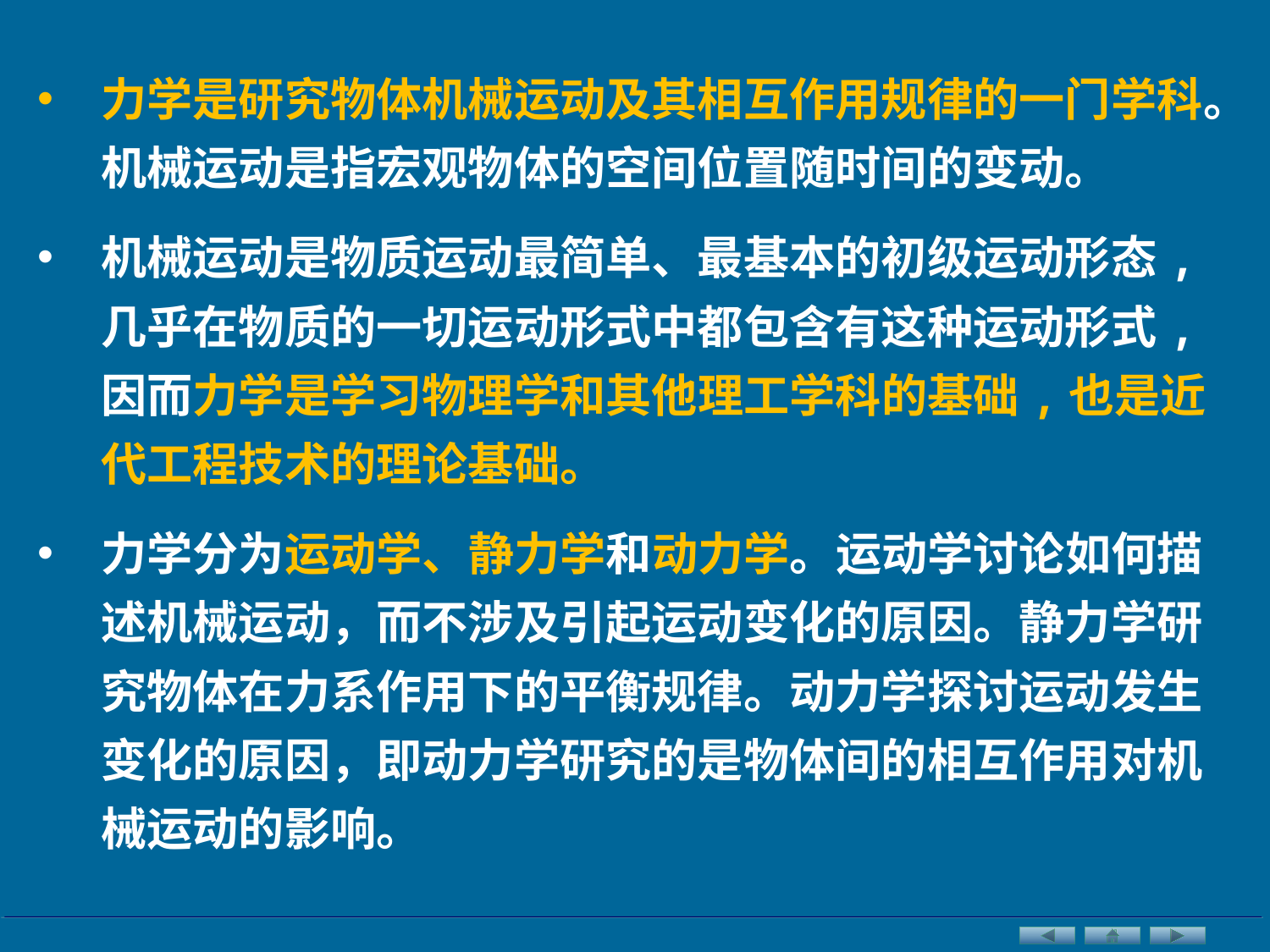

力学是研究物体机械运动及其相互作用规律的一门学科。机械运动是指宏观物体的空间位置随时间的变动。
机械运动是物质运动最简单、最基本的初级运动形态,几乎在物质的一切运动形式中都包含有这种运动形式,因而力学是学习物理学和其他理工学科的基础,也是近代工程技术的理论基础。
力学分为运动学、静力学和动力学。运动学讨论如何描述机械运动，而不涉及引起运动变化的原因。静力学研究物体在力系作用下的平衡规律。动力学探讨运动发生变化的原因，即动力学研究的是物体间的相互作用对机械运动的影响。